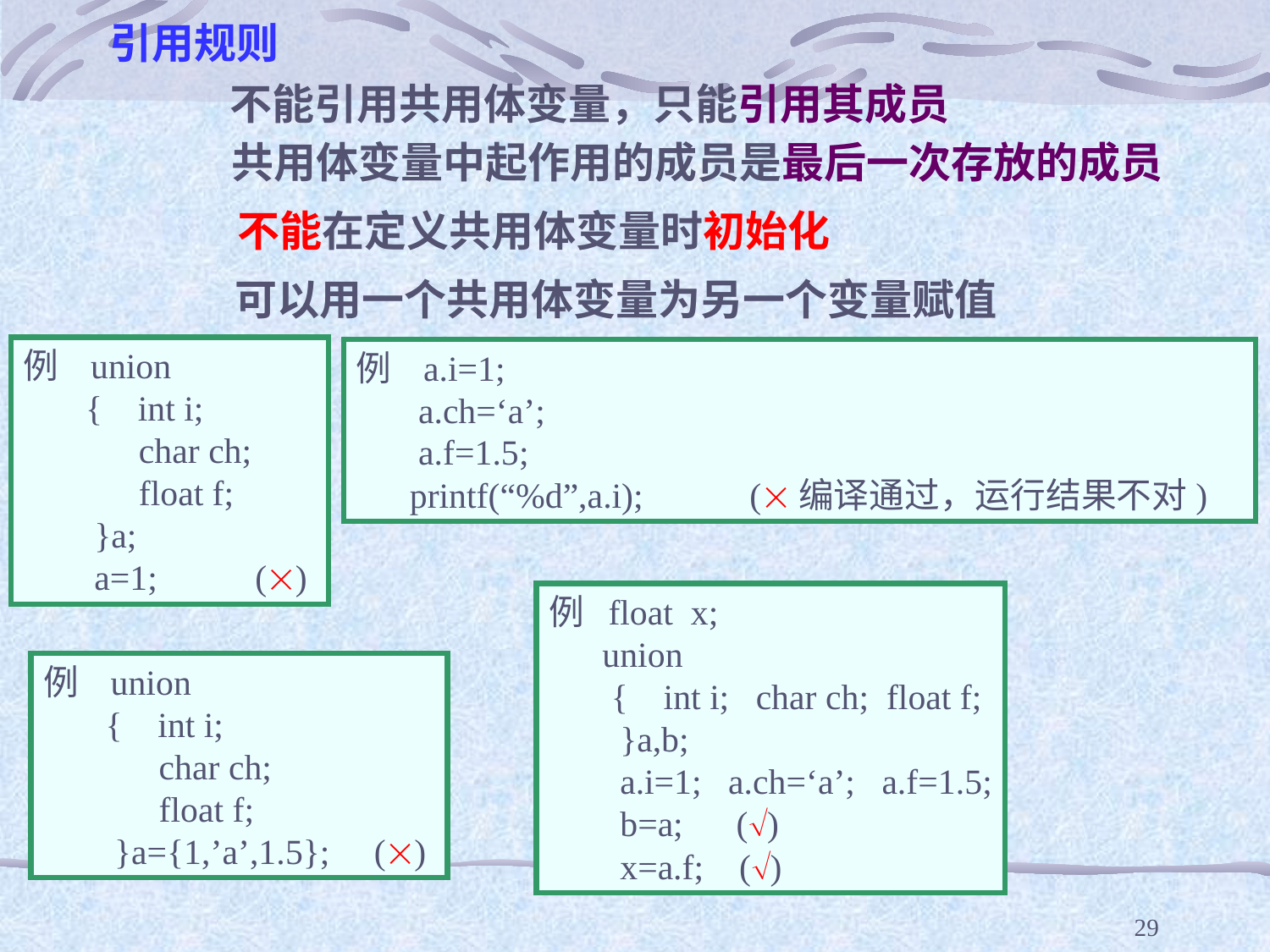

引用规则
不能引用共用体变量，只能引用其成员
共用体变量中起作用的成员是最后一次存放的成员
不能在定义共用体变量时初始化
可以用一个共用体变量为另一个变量赋值
例   union
       {    int i;
             char ch;
             float f;
        }a;
        a=1;           (×)
例   a.i=1;
       a.ch=‘a’;
       a.f=1.5;
      printf(“%d”,a.i);            (×编译通过，运行结果不对)
例  float  x;
      union
       {    int i;   char ch;  float f;
        }a,b;
        a.i=1;   a.ch=‘a’;   a.f=1.5;
        b=a;      (√)
        x=a.f;    (√)
例   union
       {    int i;
             char ch;
             float f;
        }a={1,’a’,1.5};     (×)
29